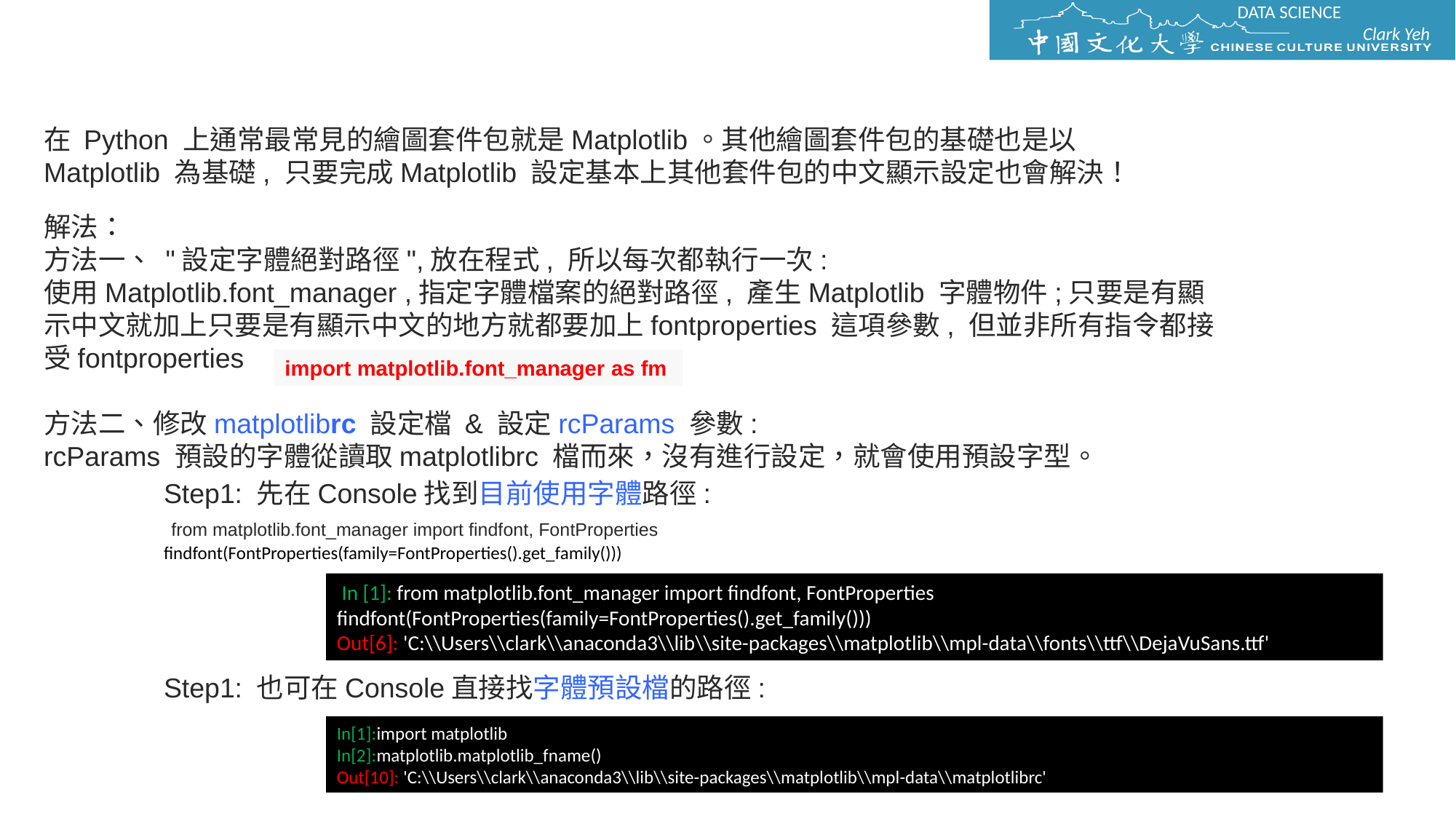

#
在 Python 上通常最常見的繪圖套件包就是Matplotlib。其他繪圖套件包的基礎也是以Matplotlib 為基礎, 只要完成Matplotlib 設定基本上其他套件包的中文顯示設定也會解決！
解法：
方法一、 "設定字體絕對路徑",放在程式, 所以每次都執行一次:
使用Matplotlib.font_manager ,指定字體檔案的絕對路徑, 產生Matplotlib 字體物件;只要是有顯示中文就加上只要是有顯示中文的地方就都要加上fontproperties 這項參數, 但並非所有指令都接受fontproperties

方法二、修改matplotlibrc 設定檔 & 設定rcParams 參數:
rcParams 預設的字體從讀取matplotlibrc 檔而來，沒有進行設定，就會使用預設字型。
import matplotlib.font_manager as fm
Step1: 先在Console找到目前使用字體路徑:
 from matplotlib.font_manager import findfont, FontProperties
findfont(FontProperties(family=FontProperties().get_family()))
 In [1]: from matplotlib.font_manager import findfont, FontProperties
findfont(FontProperties(family=FontProperties().get_family()))
Out[6]: 'C:\\Users\\clark\\anaconda3\\lib\\site-packages\\matplotlib\\mpl-data\\fonts\\ttf\\DejaVuSans.ttf'
Step1: 也可在Console直接找字體預設檔的路徑:
In[1]:import matplotlib
In[2]:matplotlib.matplotlib_fname()
Out[10]: 'C:\\Users\\clark\\anaconda3\\lib\\site-packages\\matplotlib\\mpl-data\\matplotlibrc'